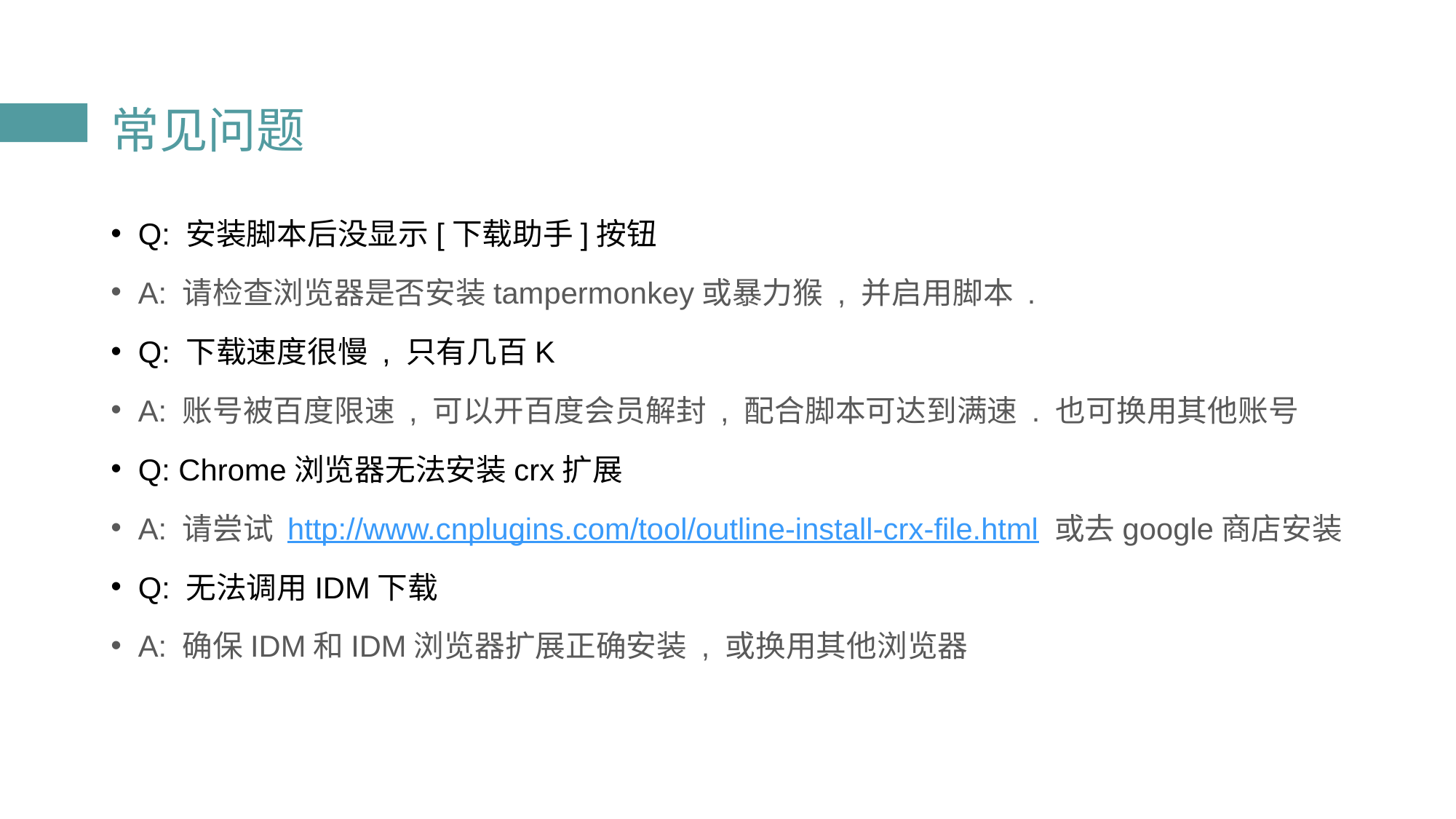

# 常见问题
Q: 安装脚本后没显示[下载助手]按钮
A: 请检查浏览器是否安装tampermonkey或暴力猴 , 并启用脚本 .
Q: 下载速度很慢 , 只有几百K
A: 账号被百度限速 , 可以开百度会员解封 , 配合脚本可达到满速 . 也可换用其他账号
Q: Chrome浏览器无法安装crx扩展
A: 请尝试 http://www.cnplugins.com/tool/outline-install-crx-file.html 或去google商店安装
Q: 无法调用IDM下载
A: 确保IDM和IDM浏览器扩展正确安装 , 或换用其他浏览器